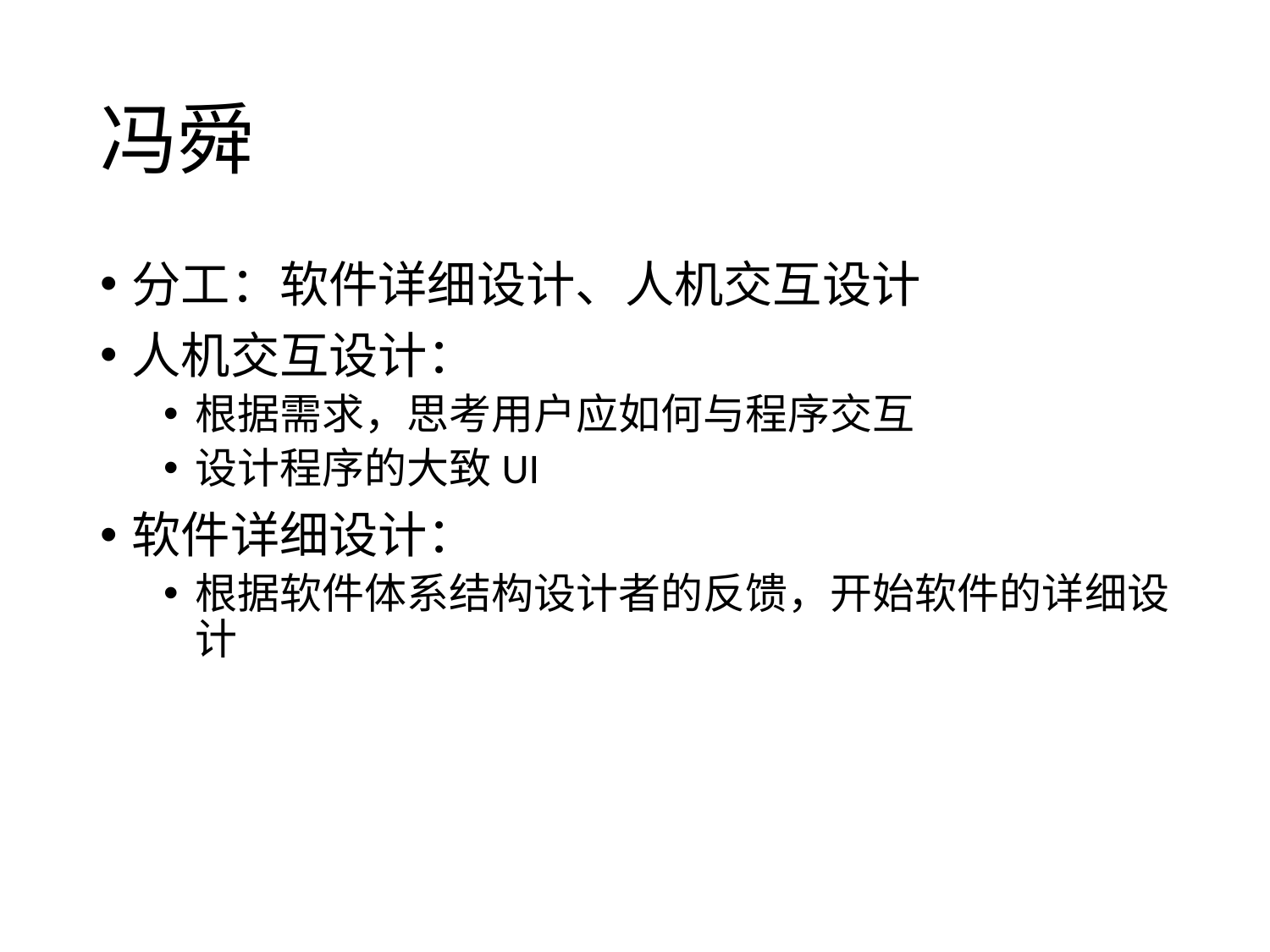

# 冯舜
分工：软件详细设计、人机交互设计
人机交互设计：
根据需求，思考用户应如何与程序交互
设计程序的大致UI
软件详细设计：
根据软件体系结构设计者的反馈，开始软件的详细设计